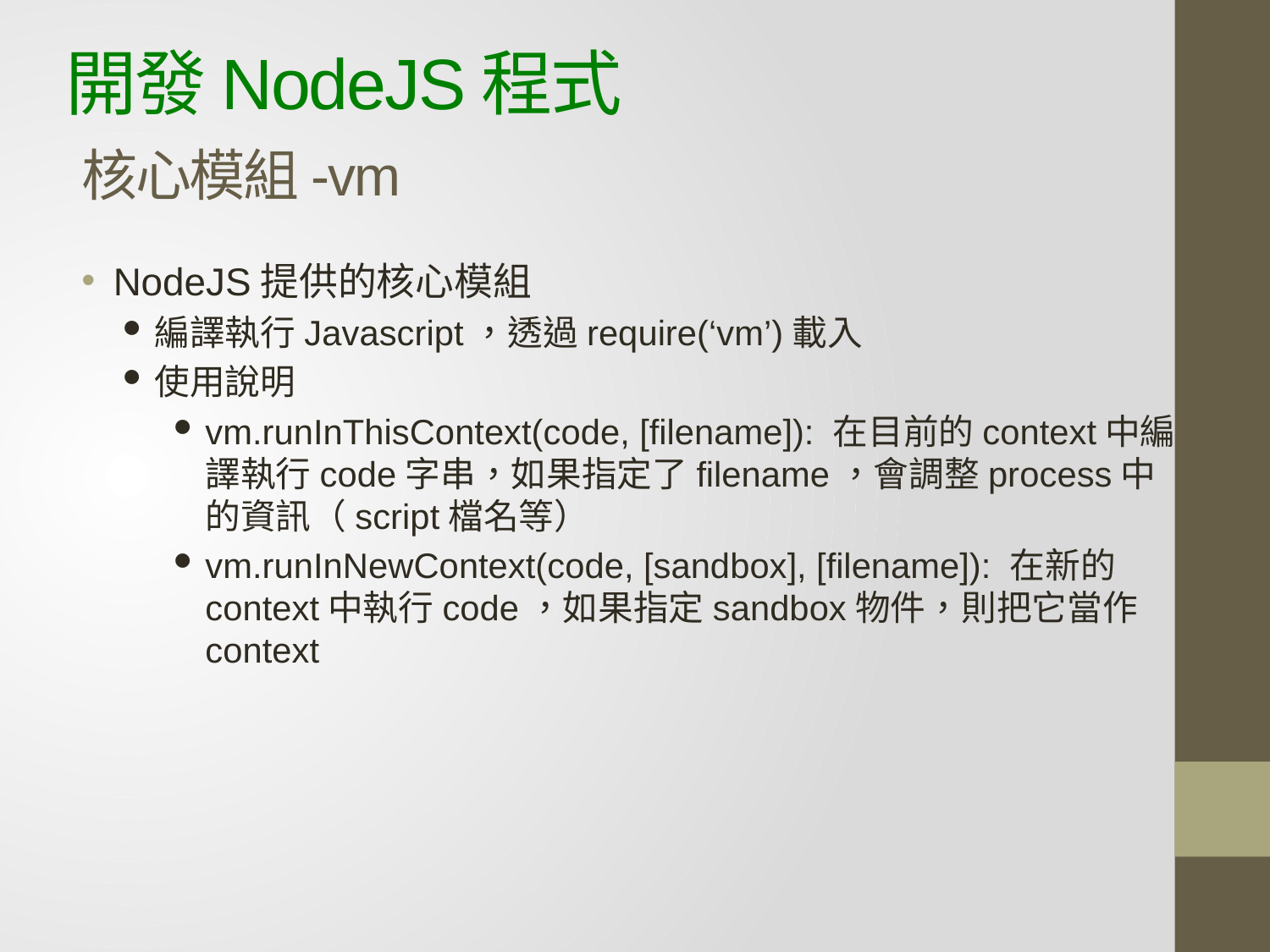

# 開發NodeJS程式 核心模組-vm

NodeJS提供的核心模組
編譯執行Javascript，透過require(‘vm’)載入
使用說明
vm.runInThisContext(code, [filename]): 在目前的context中編譯執行code字串，如果指定了filename，會調整process中的資訊（script檔名等）
vm.runInNewContext(code, [sandbox], [filename]): 在新的context中執行code，如果指定sandbox物件，則把它當作context